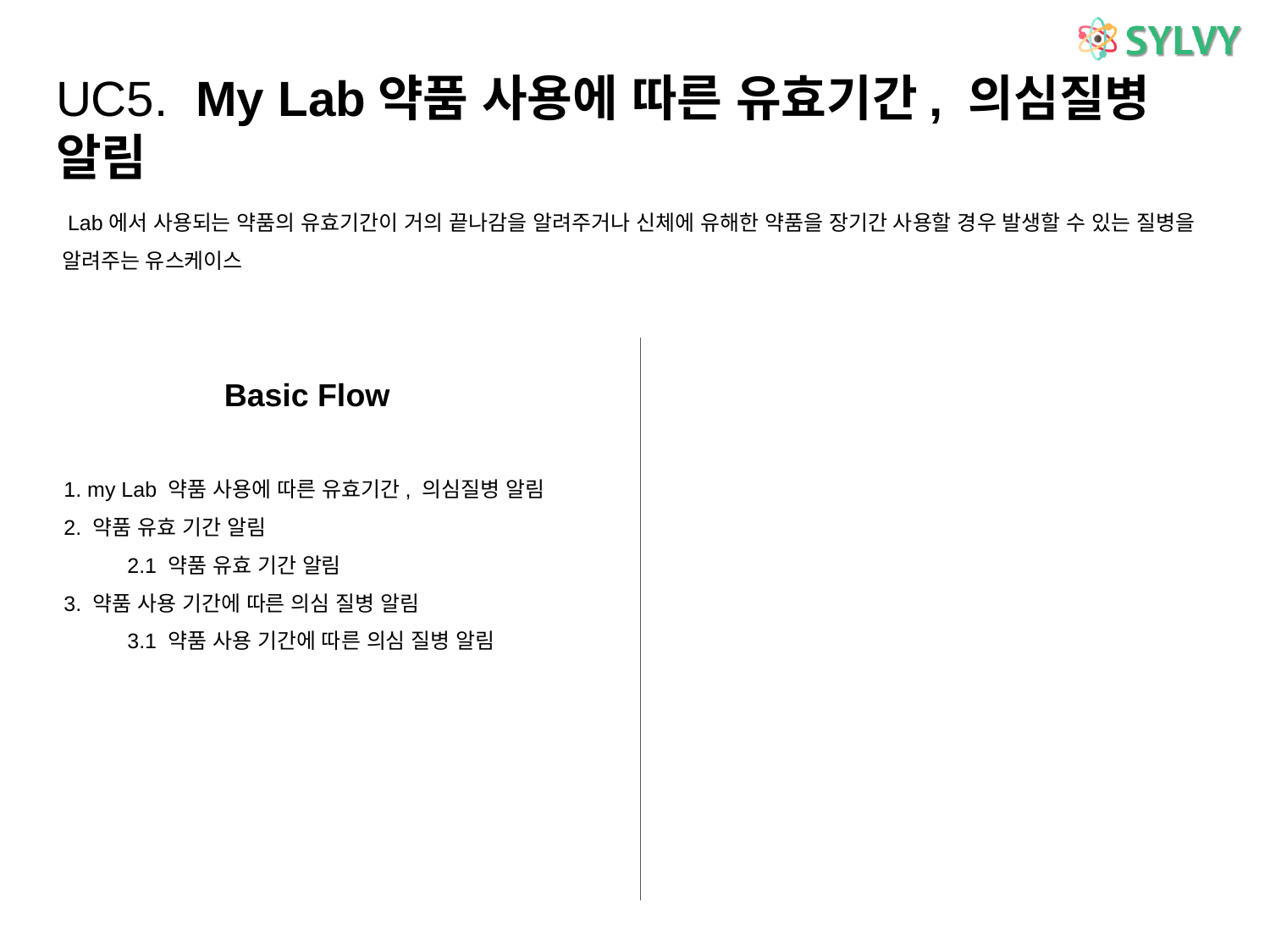

# UC5.  My Lab약품 사용에 따른 유효기간, 의심질병 알림

 Lab에서 사용되는 약품의 유효기간이 거의 끝나감을 알려주거나 신체에 유해한 약품을 장기간 사용할 경우 발생할 수 있는 질병을 알려주는 유스케이스

Basic Flow

1. my Lab 약품 사용에 따른 유효기간, 의심질병 알림
2. 약품 유효 기간 알림
2.1 약품 유효 기간 알림
3. 약품 사용 기간에 따른 의심 질병 알림
3.1 약품 사용 기간에 따른 의심 질병 알림